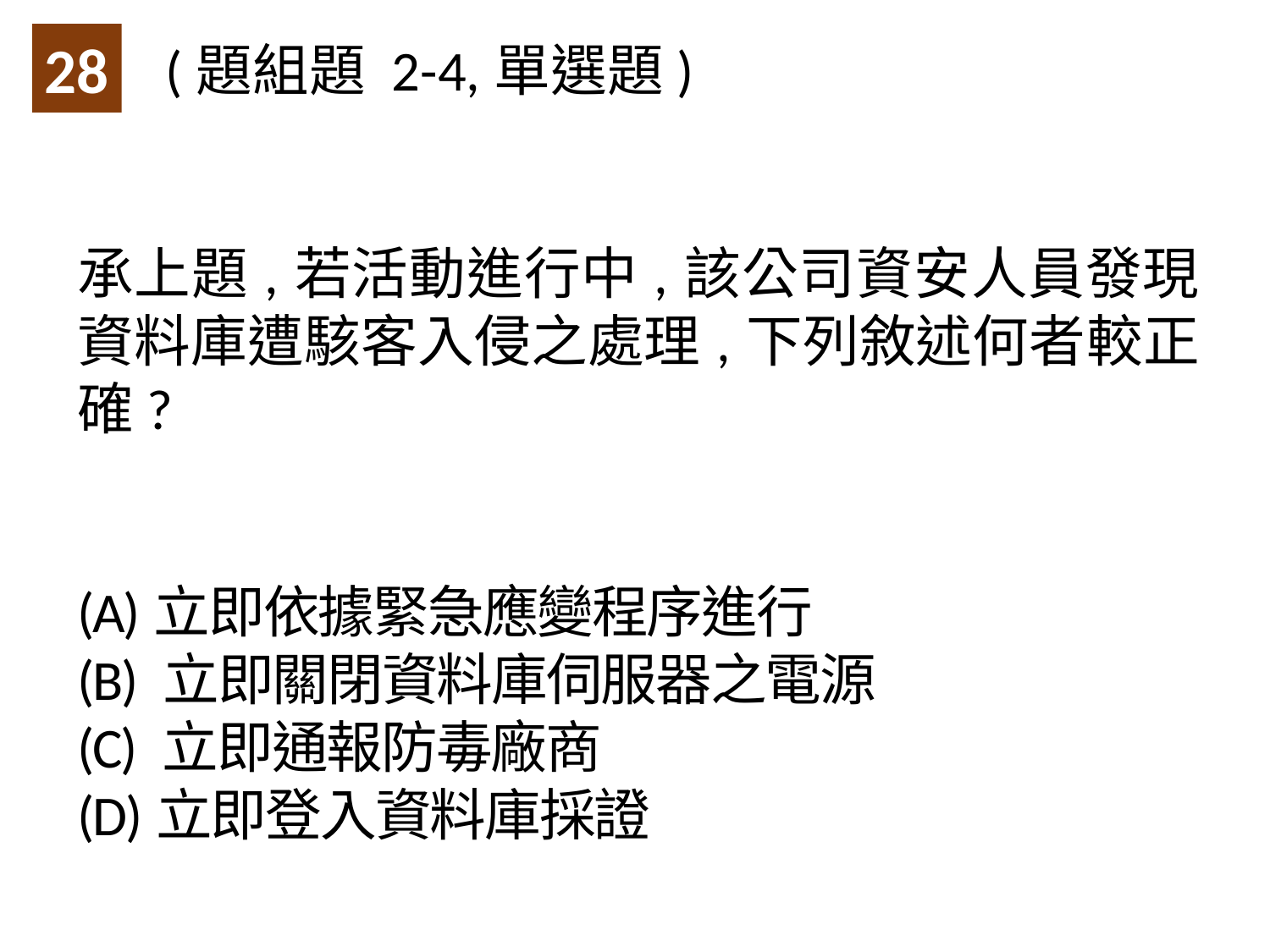

28
(題組題 2-4,單選題)
承上題,若活動進行中,該公司資安人員發現資料庫遭駭客入侵之處理,下列敘述何者較正確?

(A)立即依據緊急應變程序進行
(B) 立即關閉資料庫伺服器之電源
(C) 立即通報防毒廠商
(D)立即登入資料庫採證